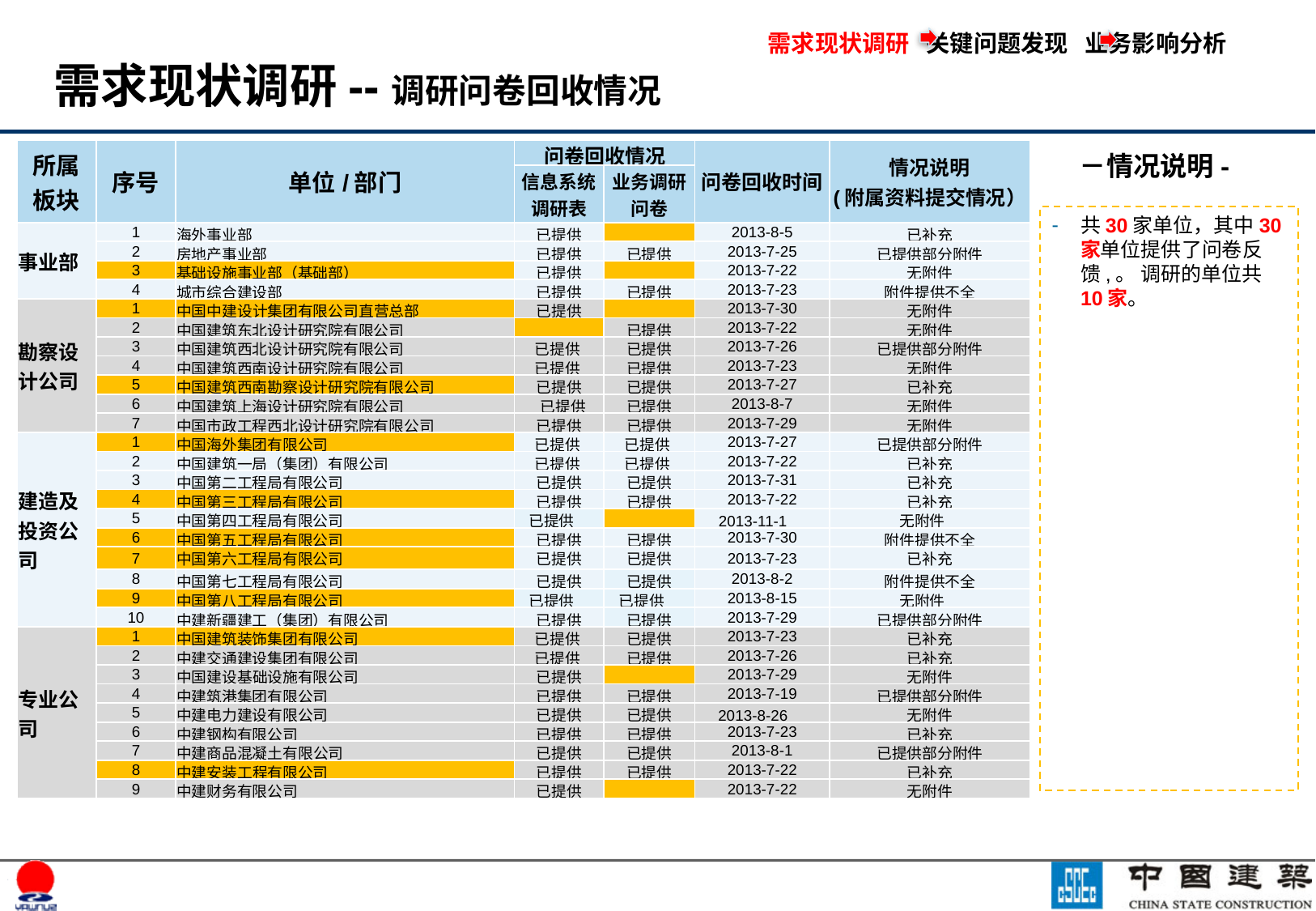

需求现状调研   关键问题发现   业务影响分析
# 需求现状调研--调研问卷回收情况

| 所属 板块 | 序号 | 单位/部门 | 问卷回收情况 |  | 问卷回收时间 | 情况说明 (附属资料提交情况） |
| --- | --- | --- | --- | --- | --- | --- |
|  |  |  | 信息系统调研表 | 业务调研问卷 |  |  |
| 事业部 | 1 | 海外事业部 | 已提供 |  | 2013-8-5 | 已补充 |
|  | 2 | 房地产事业部 | 已提供 | 已提供 | 2013-7-25 | 已提供部分附件 |
|  | 3 | 基础设施事业部（基础部） | 已提供 |  | 2013-7-22 | 无附件 |
|  | 4 | 城市综合建设部 | 已提供 | 已提供 | 2013-7-23 | 附件提供不全 |
| 勘察设计公司 | 1 | 中国中建设计集团有限公司直营总部 | 已提供 |  | 2013-7-30 | 无附件 |
|  | 2 | 中国建筑东北设计研究院有限公司 |  | 已提供 | 2013-7-22 | 无附件 |
|  | 3 | 中国建筑西北设计研究院有限公司 | 已提供 | 已提供 | 2013-7-26 | 已提供部分附件 |
|  | 4 | 中国建筑西南设计研究院有限公司 | 已提供 | 已提供 | 2013-7-23 | 无附件 |
|  | 5 | 中国建筑西南勘察设计研究院有限公司 | 已提供 | 已提供 | 2013-7-27 | 已补充 |
|  | 6 | 中国建筑上海设计研究院有限公司 | 已提供 | 已提供 | 2013-8-7 | 无附件 |
|  | 7 | 中国市政工程西北设计研究院有限公司 | 已提供 | 已提供 | 2013-7-29 | 无附件 |
| 建造及投资公司 | 1 | 中国海外集团有限公司 | 已提供 | 已提供 | 2013-7-27 | 已提供部分附件 |
|  | 2 | 中国建筑一局（集团）有限公司 | 已提供 | 已提供 | 2013-7-22 | 已补充 |
|  | 3 | 中国第二工程局有限公司 | 已提供 | 已提供 | 2013-7-31 | 已补充 |
|  | 4 | 中国第三工程局有限公司 | 已提供 | 已提供 | 2013-7-22 | 已补充 |
|  | 5 | 中国第四工程局有限公司 | 已提供 |  | 2013-11-1 | 无附件 |
|  | 6 | 中国第五工程局有限公司 | 已提供 | 已提供 | 2013-7-30 | 附件提供不全 |
|  | 7 | 中国第六工程局有限公司 | 已提供 | 已提供 | 2013-7-23 | 已补充 |
|  | 8 | 中国第七工程局有限公司 | 已提供 | 已提供 | 2013-8-2 | 附件提供不全 |
|  | 9 | 中国第八工程局有限公司 | 已提供 | 已提供 | 2013-8-15 | 无附件 |
|  | 10 | 中建新疆建工（集团）有限公司 | 已提供 | 已提供 | 2013-7-29 | 已提供部分附件 |
| 专业公司 | 1 | 中国建筑装饰集团有限公司 | 已提供 | 已提供 | 2013-7-23 | 已补充 |
|  | 2 | 中建交通建设集团有限公司 | 已提供 | 已提供 | 2013-7-26 | 已补充 |
|  | 3 | 中国建设基础设施有限公司 | 已提供 |  | 2013-7-29 | 无附件 |
|  | 4 | 中建筑港集团有限公司 | 已提供 | 已提供 | 2013-7-19 | 已提供部分附件 |
|  | 5 | 中建电力建设有限公司 | 已提供 | 已提供 | 2013-8-26 | 无附件 |
|  | 6 | 中建钢构有限公司 | 已提供 | 已提供 | 2013-7-23 | 已补充 |
|  | 7 | 中建商品混凝土有限公司 | 已提供 | 已提供 | 2013-8-1 | 已提供部分附件 |
|  | 8 | 中建安装工程有限公司 | 已提供 | 已提供 | 2013-7-22 | 已补充 |
|  | 9 | 中建财务有限公司 | 已提供 |  | 2013-7-22 | 无附件 |
－情况说明-
共30家单位，其中30家单位提供了问卷反馈,。 调研的单位共10家。